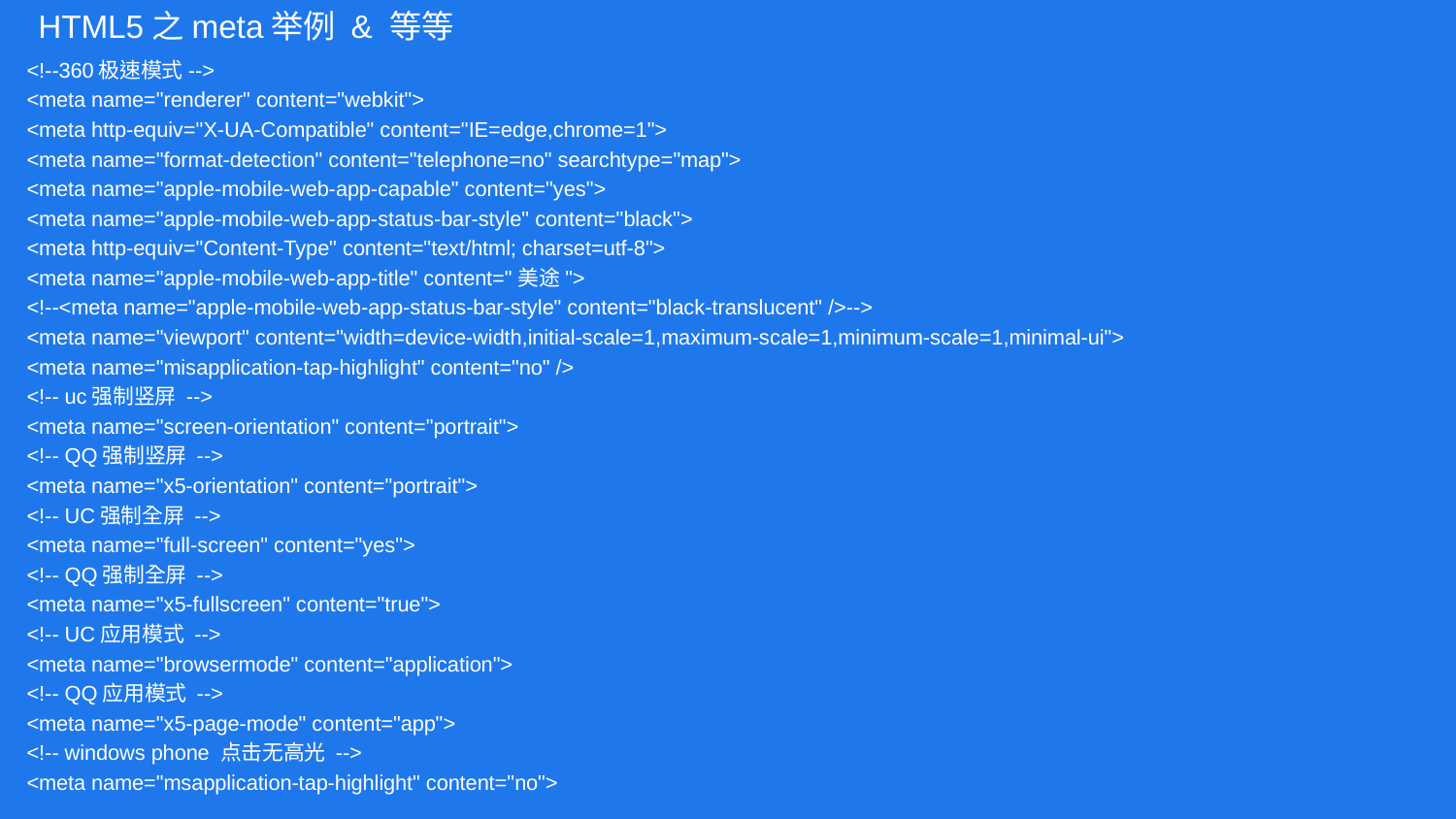

HTML5之meta举例 & 等等
<!--360极速模式-->
<meta name="renderer" content="webkit">
<meta http-equiv="X-UA-Compatible" content="IE=edge,chrome=1">
<meta name="format-detection" content="telephone=no" searchtype="map">
<meta name="apple-mobile-web-app-capable" content="yes">
<meta name="apple-mobile-web-app-status-bar-style" content="black">
<meta http-equiv="Content-Type" content="text/html; charset=utf-8">
<meta name="apple-mobile-web-app-title" content="美途">
<!--<meta name="apple-mobile-web-app-status-bar-style" content="black-translucent" />-->
<meta name="viewport" content="width=device-width,initial-scale=1,maximum-scale=1,minimum-scale=1,minimal-ui">
<meta name="misapplication-tap-highlight" content="no" />
<!-- uc强制竖屏 -->
<meta name="screen-orientation" content="portrait">
<!-- QQ强制竖屏 -->
<meta name="x5-orientation" content="portrait">
<!-- UC强制全屏 -->
<meta name="full-screen" content="yes">
<!-- QQ强制全屏 -->
<meta name="x5-fullscreen" content="true">
<!-- UC应用模式 -->
<meta name="browsermode" content="application">
<!-- QQ应用模式 -->
<meta name="x5-page-mode" content="app">
<!-- windows phone 点击无高光 -->
<meta name="msapplication-tap-highlight" content="no">